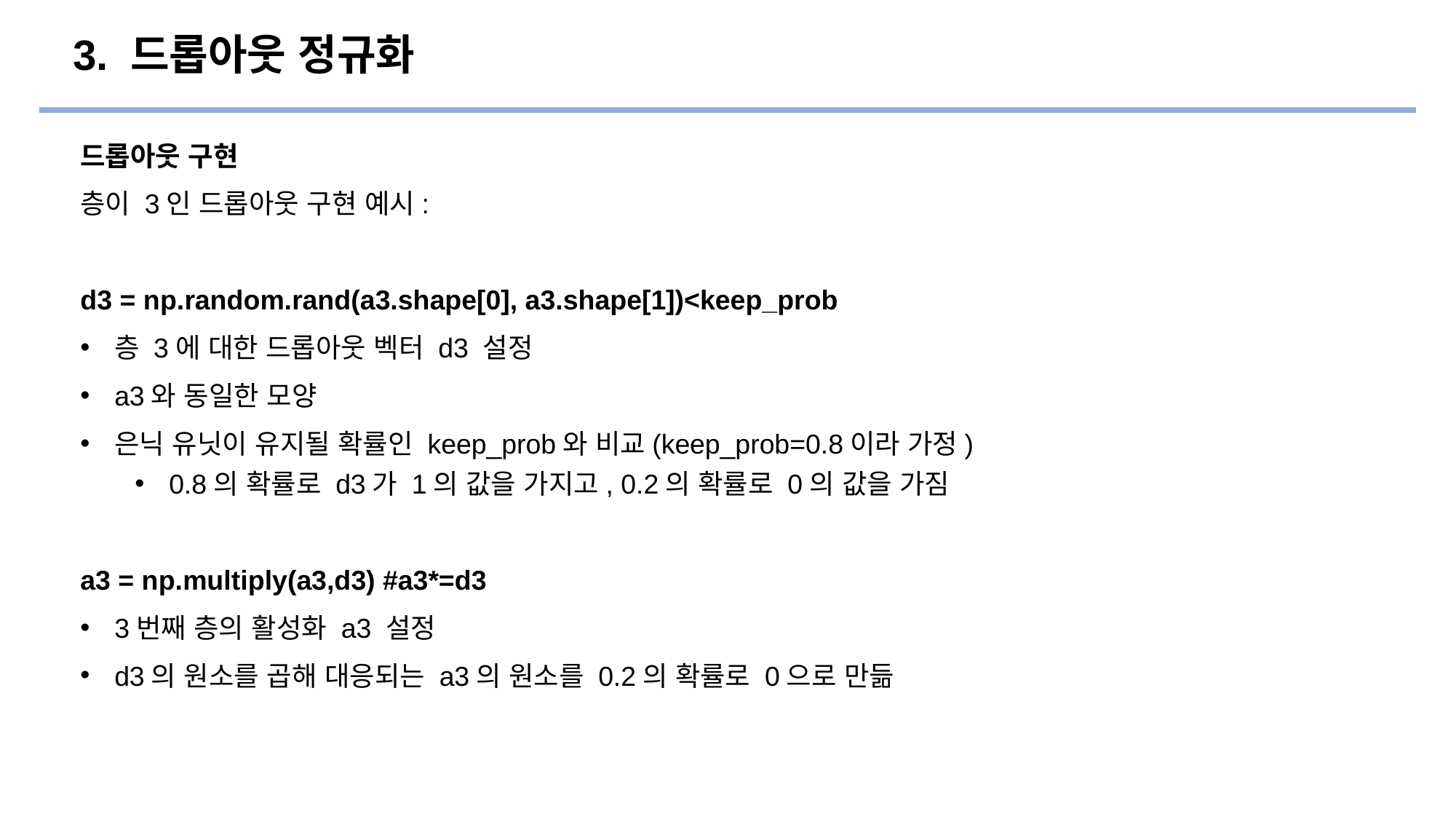

# 3. 드롭아웃 정규화

드롭아웃 구현
층이 3인 드롭아웃 구현 예시:

d3 = np.random.rand(a3.shape[0], a3.shape[1])<keep_prob
층 3에 대한 드롭아웃 벡터 d3 설정
a3와 동일한 모양
은닉 유닛이 유지될 확률인 keep_prob와 비교(keep_prob=0.8이라 가정)
0.8의 확률로 d3가 1의 값을 가지고, 0.2의 확률로 0의 값을 가짐

a3 = np.multiply(a3,d3) #a3*=d3
3번째 층의 활성화 a3 설정
d3의 원소를 곱해 대응되는 a3의 원소를 0.2의 확률로 0으로 만듦